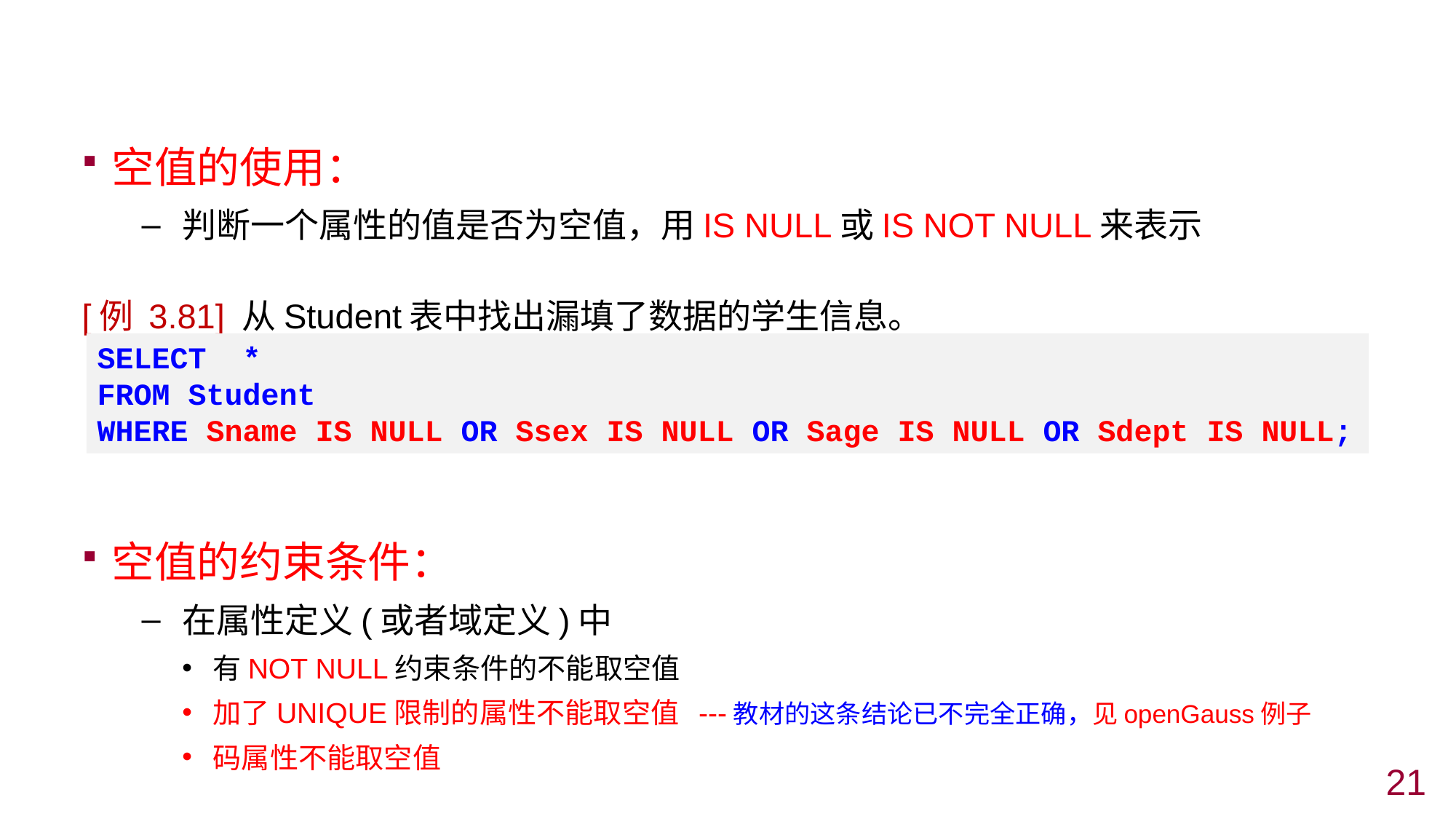

#
空值的使用：
判断一个属性的值是否为空值，用IS NULL或IS NOT NULL来表示

[例 3.81] 从Student表中找出漏填了数据的学生信息。

空值的约束条件：
在属性定义(或者域定义)中
有NOT NULL约束条件的不能取空值
加了UNIQUE限制的属性不能取空值  ---教材的这条结论已不完全正确，见openGauss例子
码属性不能取空值
SELECT  *
FROM Student
WHERE Sname IS NULL OR Ssex IS NULL OR Sage IS NULL OR Sdept IS NULL;
21